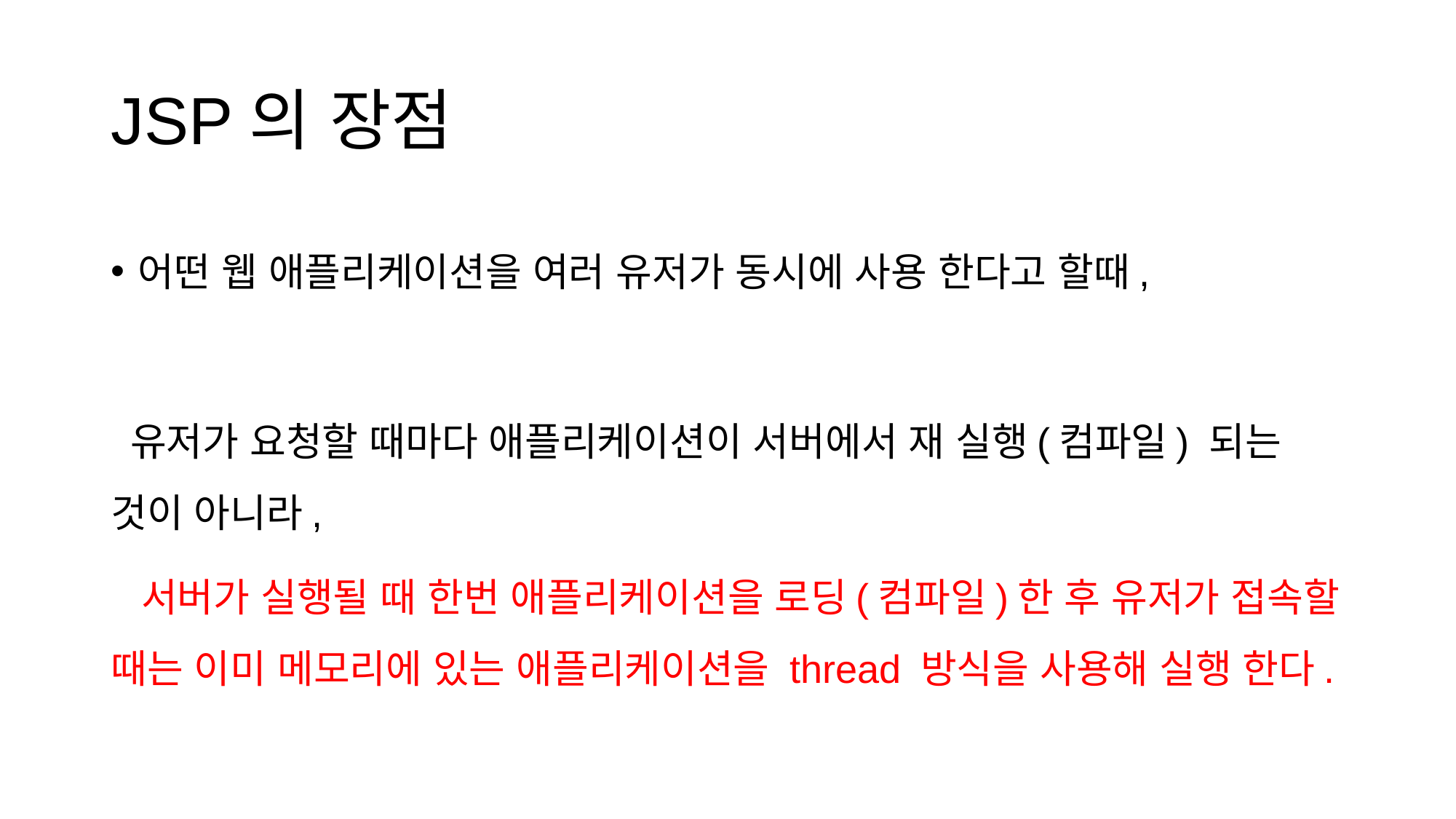

# JSP의 장점
어떤 웹 애플리케이션을 여러 유저가 동시에 사용 한다고 할때,

 유저가 요청할 때마다 애플리케이션이 서버에서 재 실행(컴파일) 되는 것이 아니라,
  서버가 실행될 때 한번 애플리케이션을 로딩(컴파일)한 후 유저가 접속할 때는 이미 메모리에 있는 애플리케이션을 thread 방식을 사용해 실행 한다.